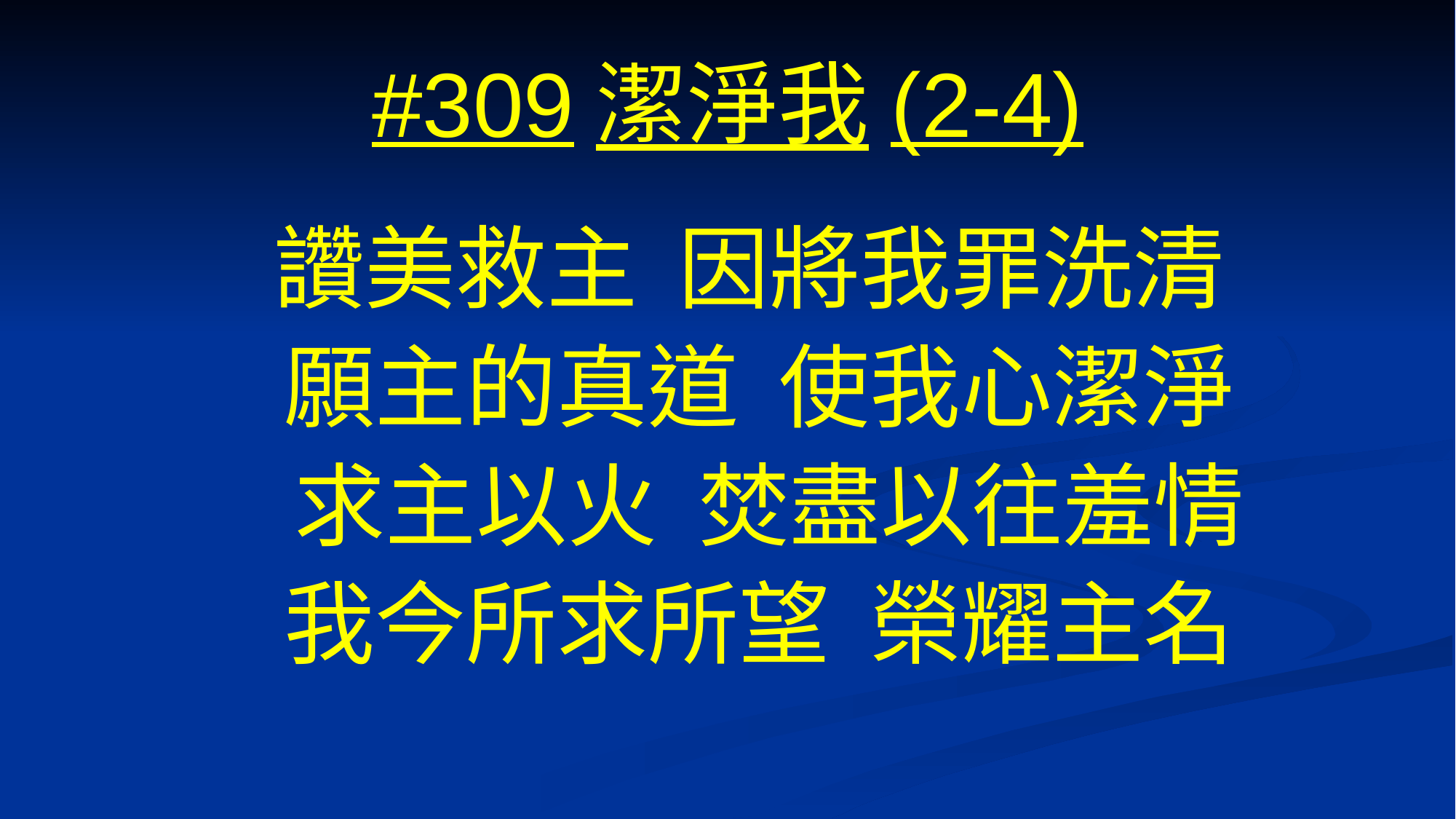

# #309潔淨我(2-4)
  讚美救主  因將我罪洗清
  願主的真道  使我心潔淨
	 求主以火  焚盡以往羞情
	 我今所求所望  榮耀主名